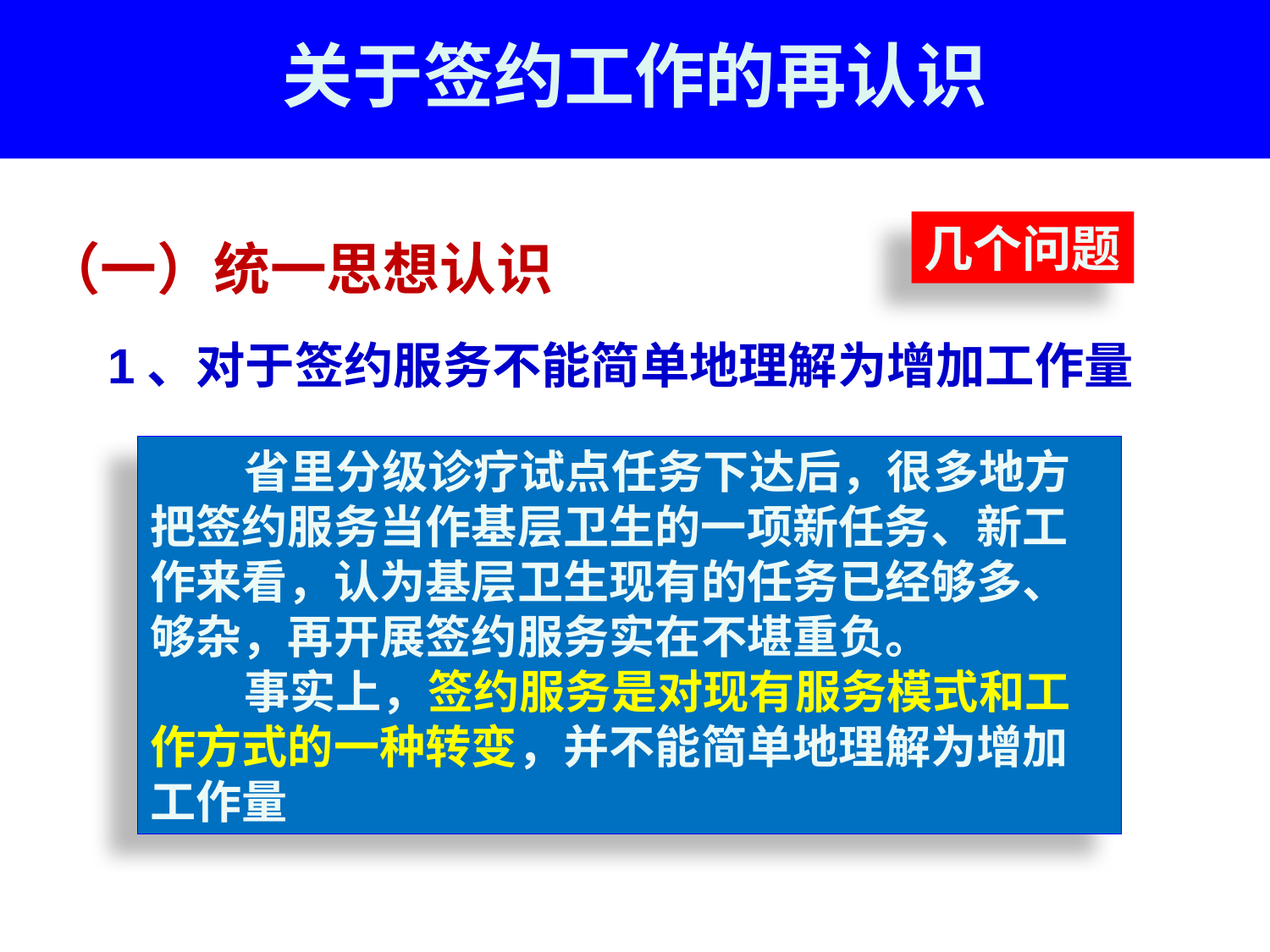

关于签约工作的再认识
（一）统一思想认识
几个问题
1、对于签约服务不能简单地理解为增加工作量
        省里分级诊疗试点任务下达后，很多地方把签约服务当作基层卫生的一项新任务、新工作来看，认为基层卫生现有的任务已经够多、够杂，再开展签约服务实在不堪重负。
        事实上，签约服务是对现有服务模式和工作方式的一种转变，并不能简单地理解为增加工作量